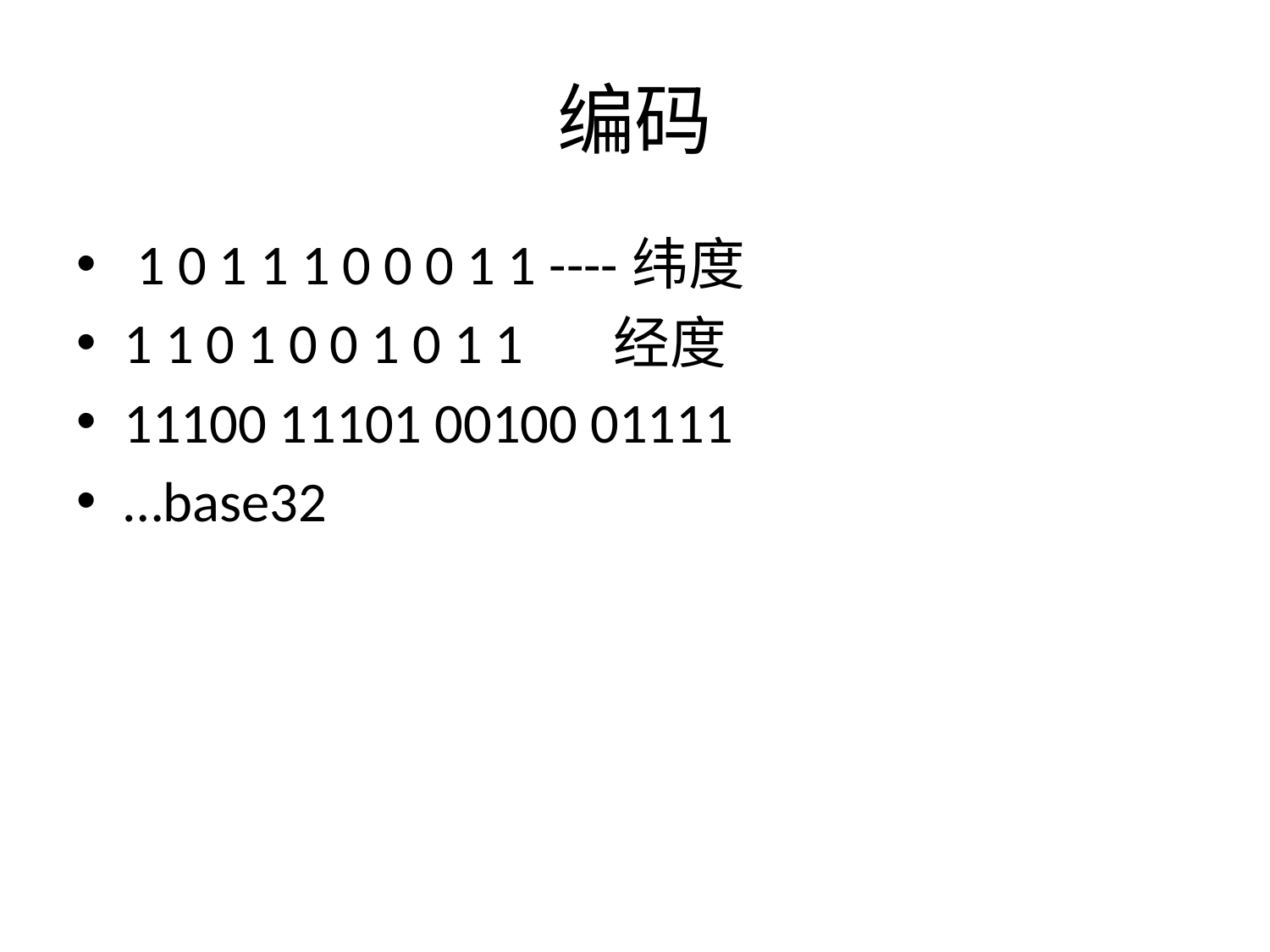

# 编码
 1 0 1 1 1 0 0 0 1 1 ----纬度
1 1 0 1 0 0 1 0 1 1      经度
11100 11101 00100 01111
…base32